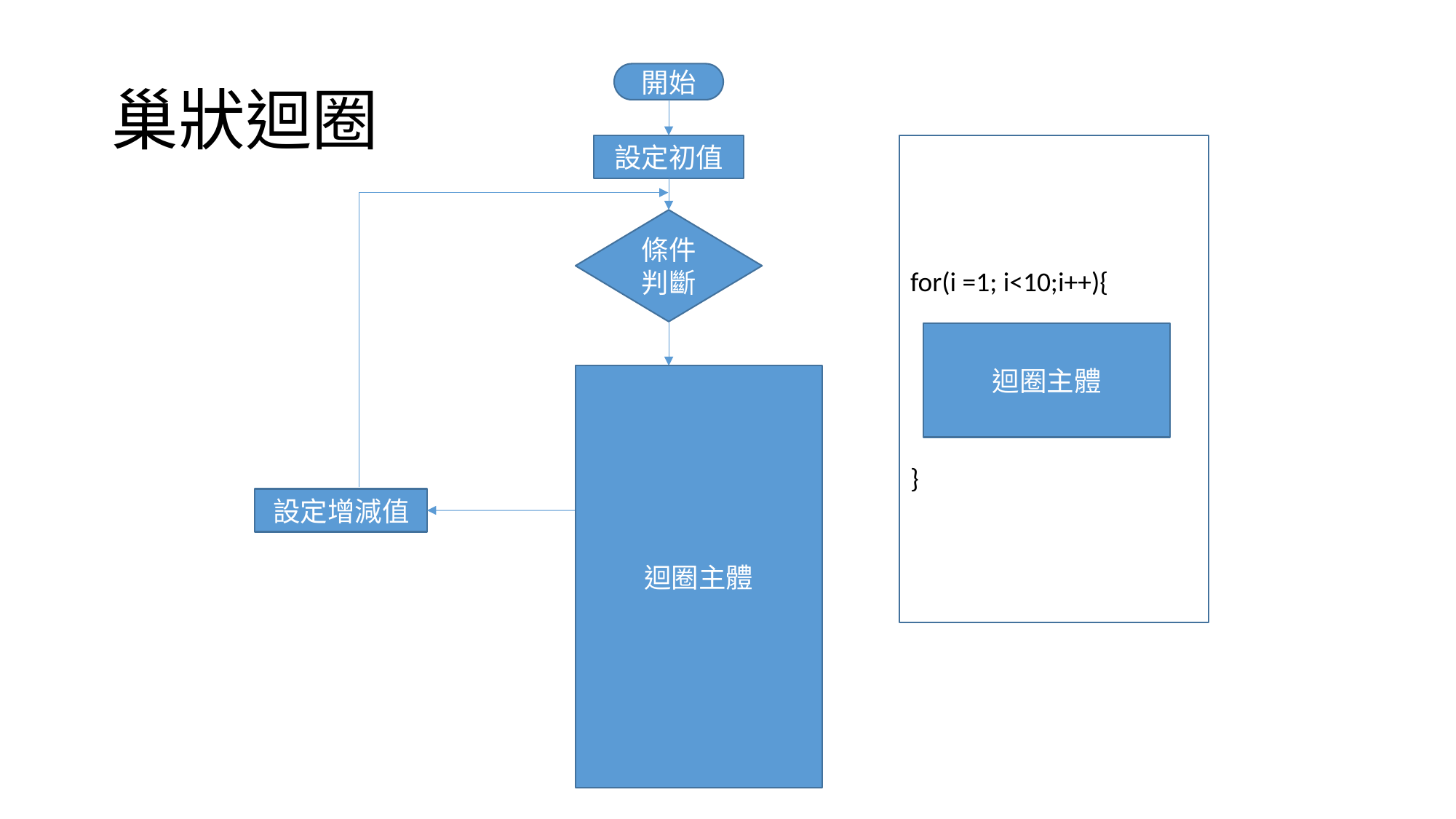

# 巢狀迴圈
開始
設定初值
for(i =1; i<10;i++){

    for(j=1;j<10;j++){
        ………
    }

}
條件判斷
迴圈主體
迴圈主體
設定初值
條件判斷
設定增減值
迴圈主體
設定增減值